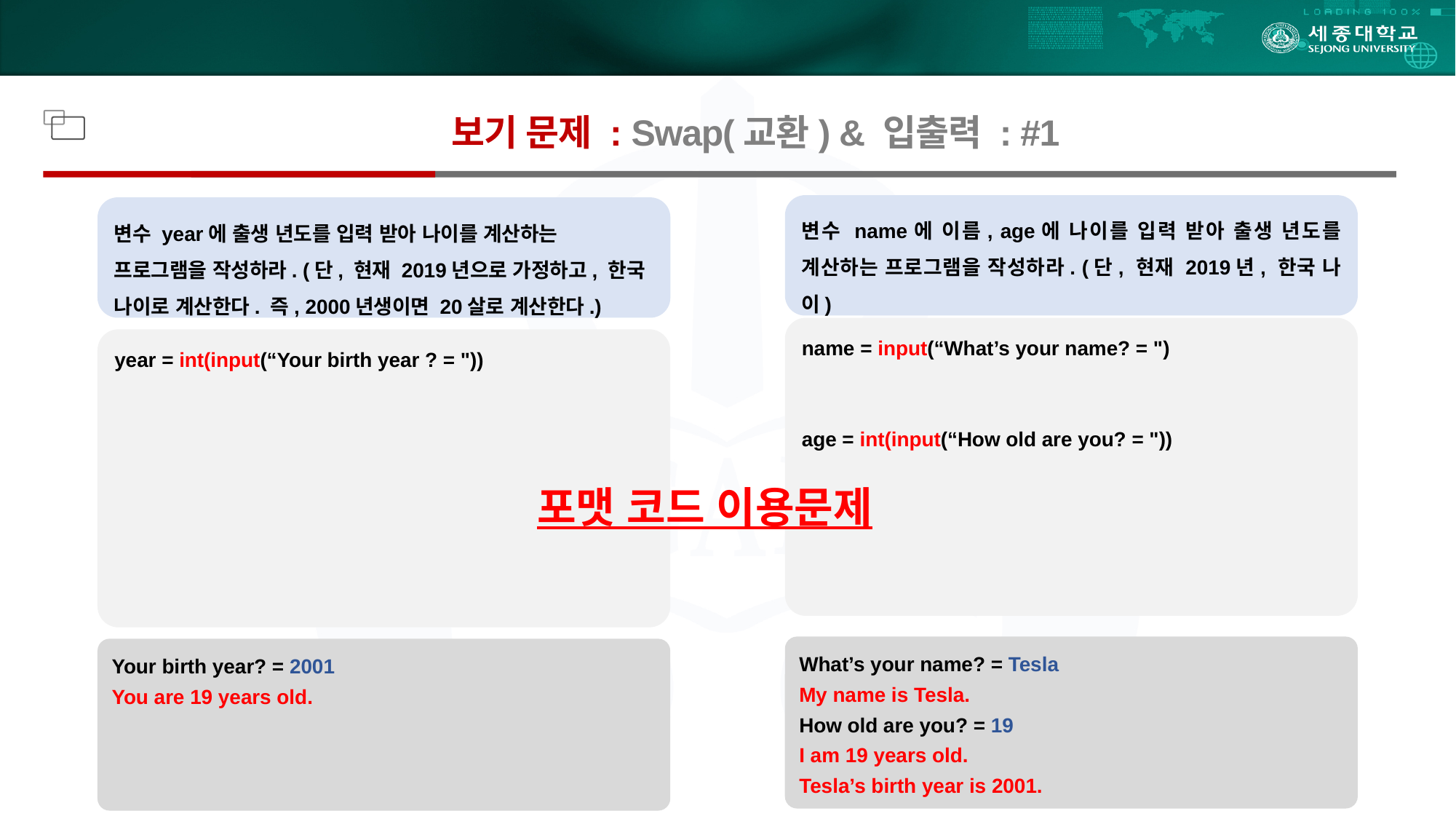

# Chapter 2. 변수, 산술 연산, 입출력
보기 문제 : Swap(교환) & 입출력 : #1
변수 name에 이름, age에 나이를 입력 받아 출생 년도를 계산하는 프로그램을 작성하라. (단, 현재 2019년, 한국 나이)
변수 year에 출생 년도를 입력 받아 나이를 계산하는 프로그램을 작성하라. (단, 현재 2019년으로 가정하고, 한국 나이로 계산한다. 즉, 2000년생이면 20살로 계산한다.)
name = input(“What’s your name? = ")

age = int(input(“How old are you? = "))

What’s your name? = Tesla
My name is Tesla.
How old are you? = 19
I am 19 years old.
Tesla’s birth year is 2001.
year = int(input(“Your birth year ? = "))

포맷 코드 이용문제
Your birth year? = 2001
You are 19 years old.